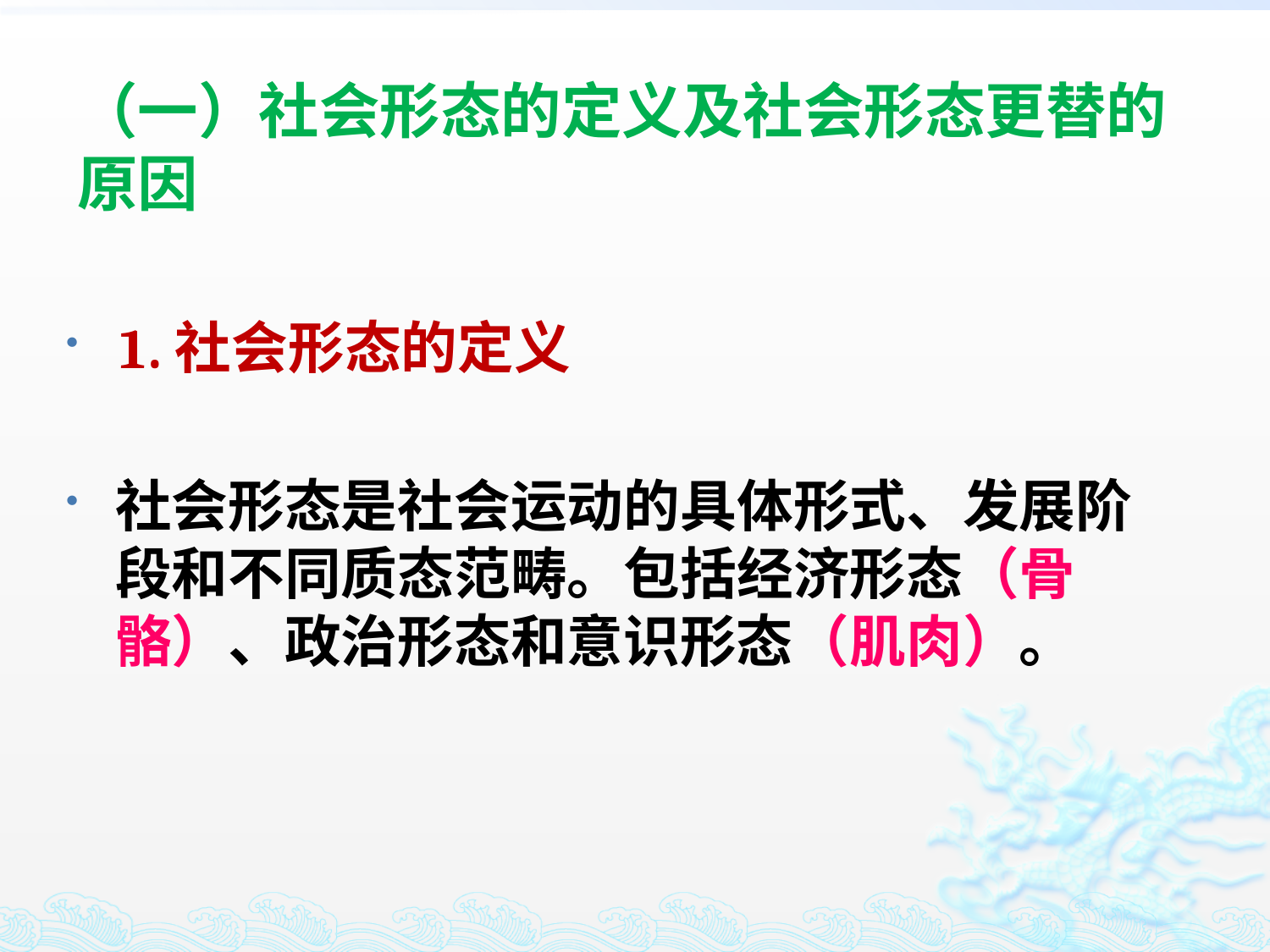

# （一）社会形态的定义及社会形态更替的原因
1.社会形态的定义

社会形态是社会运动的具体形式、发展阶段和不同质态范畴。包括经济形态（骨骼）、政治形态和意识形态（肌肉）。